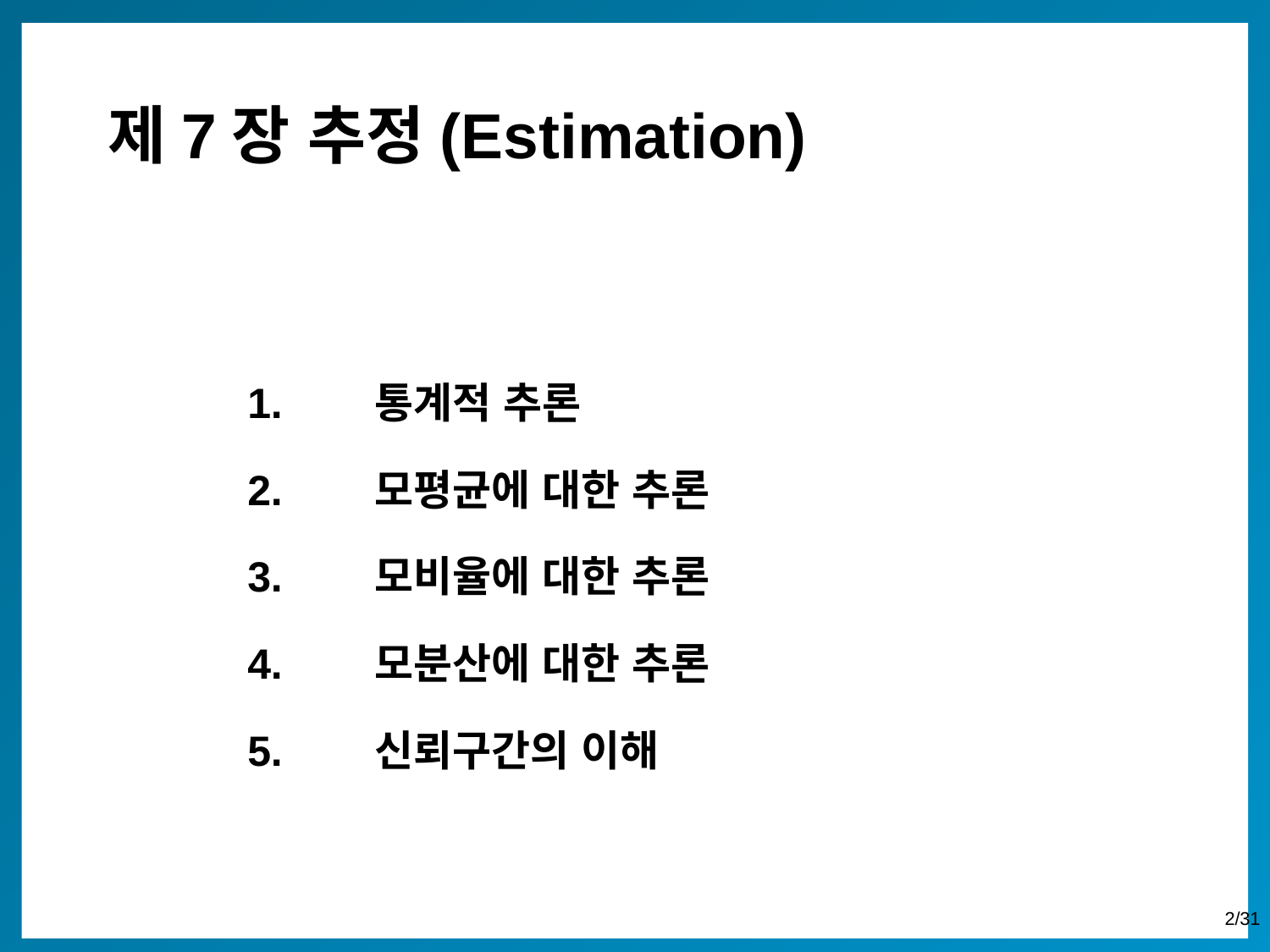

제7장 추정(Estimation)
1.	통계적 추론
2.	모평균에 대한 추론
3.	모비율에 대한 추론
4.	모분산에 대한 추론
5.	신뢰구간의 이해